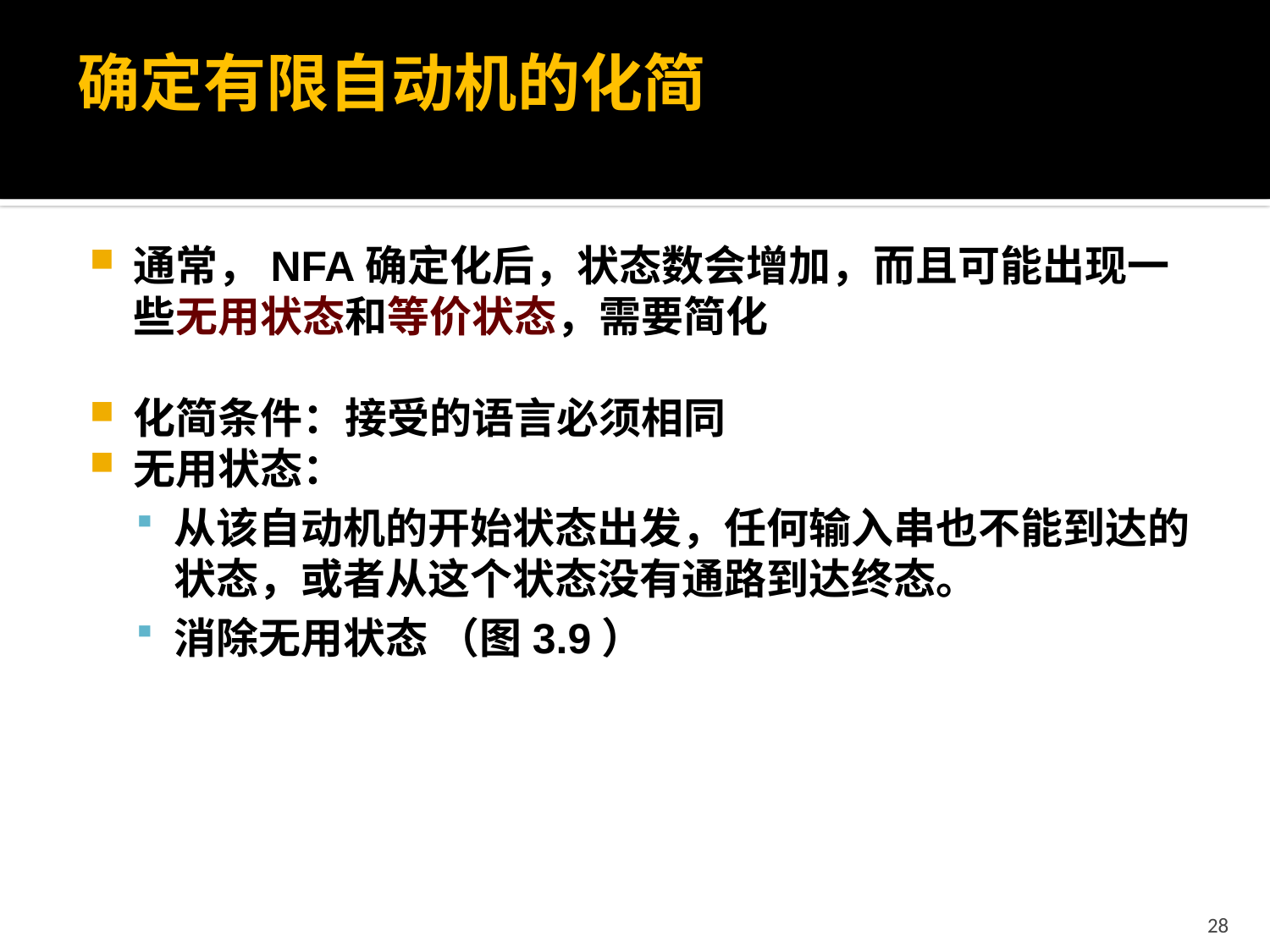

# 确定有限自动机的化简
通常，NFA确定化后，状态数会增加，而且可能出现一些无用状态和等价状态，需要简化

化简条件：接受的语言必须相同
无用状态：
从该自动机的开始状态出发，任何输入串也不能到达的状态，或者从这个状态没有通路到达终态。
消除无用状态 （图3.9）
28